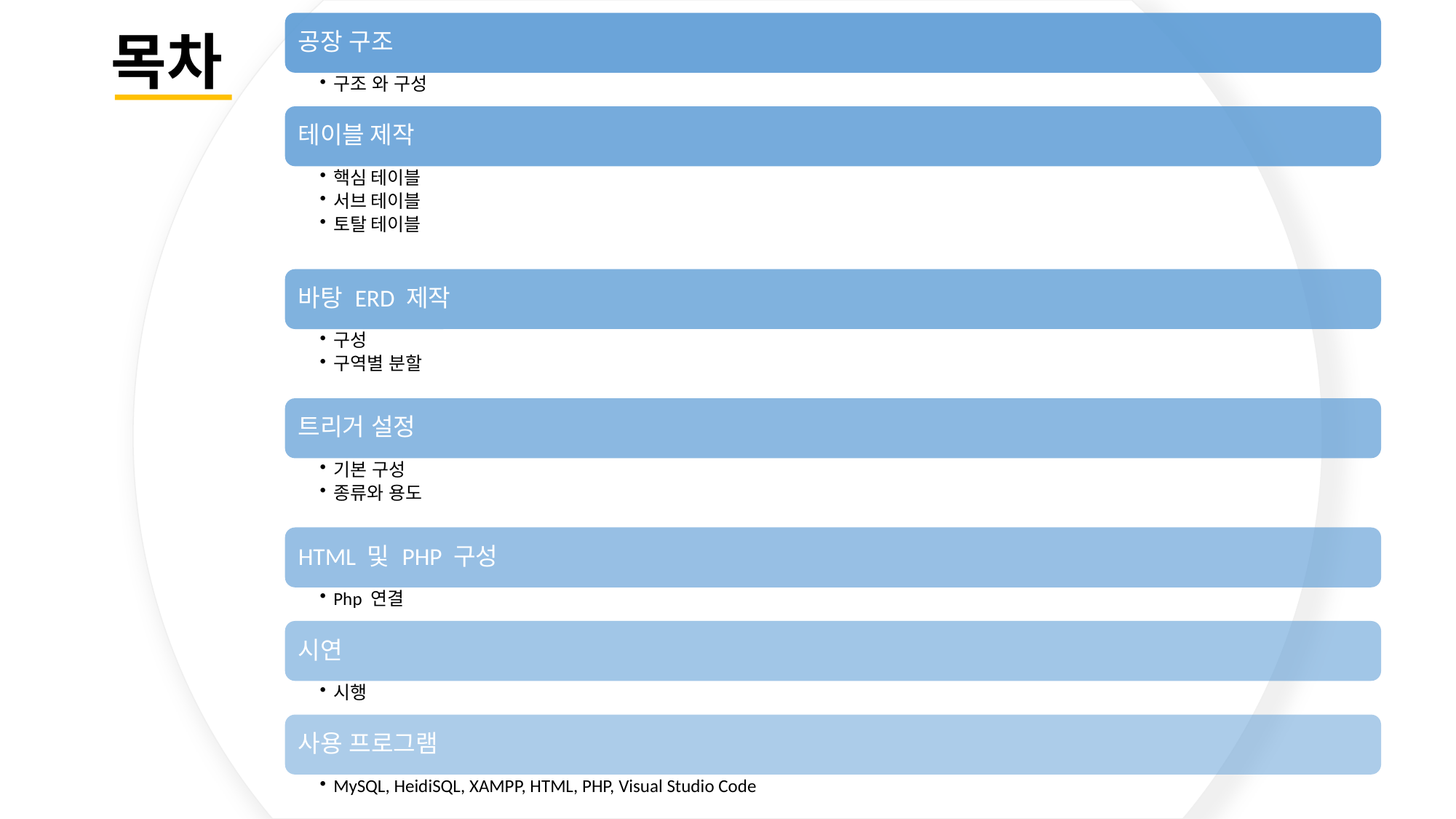

# 목차

공장 구조
구조 와 구성
테이블 제작
핵심 테이블
서브 테이블
토탈 테이블
바탕 ERD 제작
구성
구역별 분할
트리거 설정
기본 구성
종류와 용도
HTML 및 PHP 구성
Php 연결
시연
시행
사용 프로그램
MySQL, HeidiSQL, XAMPP, HTML, PHP, Visual Studio Code